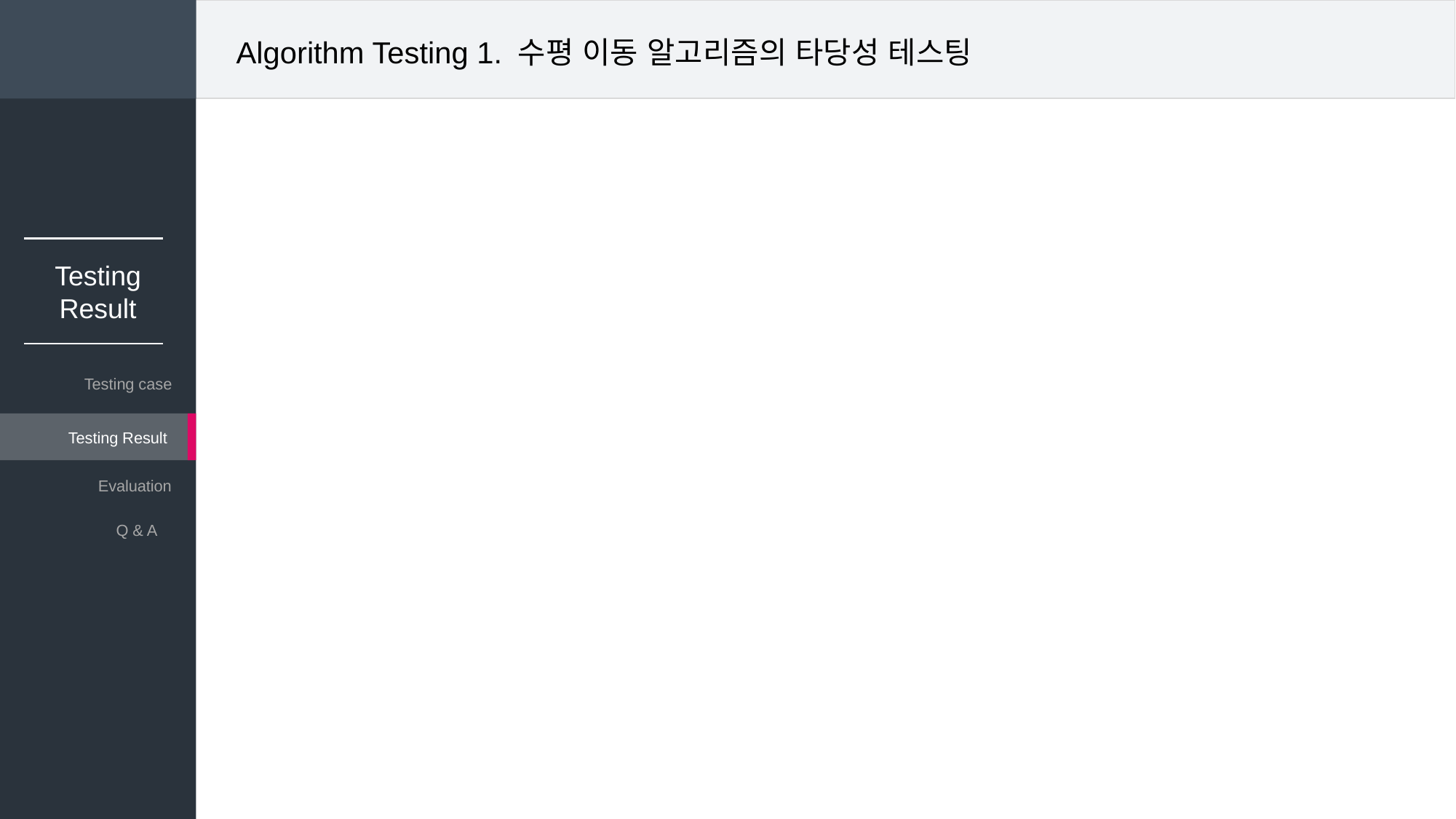

Algorithm Testing 1. 수평 이동 알고리즘의 타당성 테스팅
Testing
Result
Testing case

Testing Result
Evaluation
Q & A